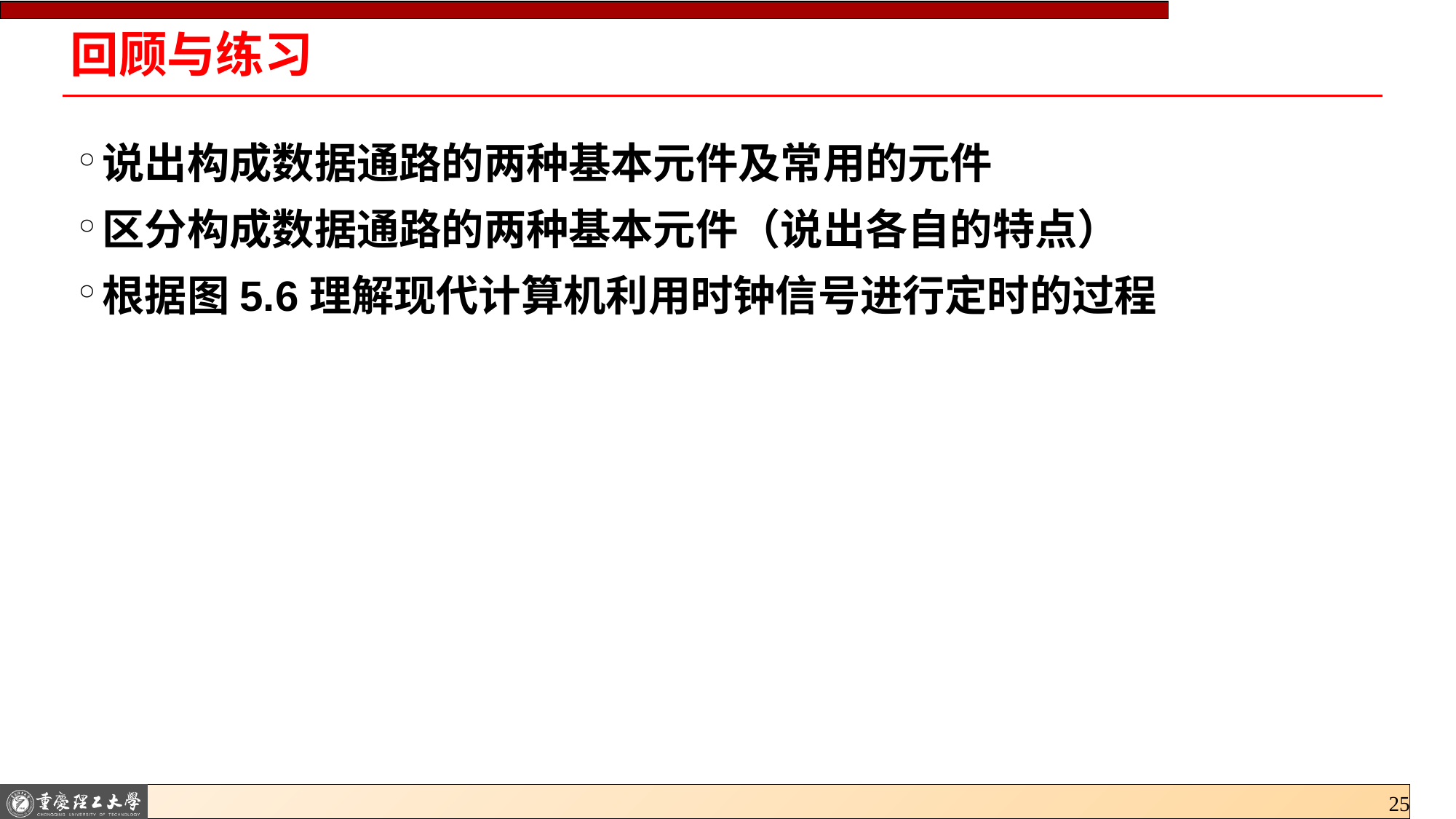

# 回顾与练习
说出构成数据通路的两种基本元件及常用的元件
区分构成数据通路的两种基本元件（说出各自的特点）
根据图5.6理解现代计算机利用时钟信号进行定时的过程